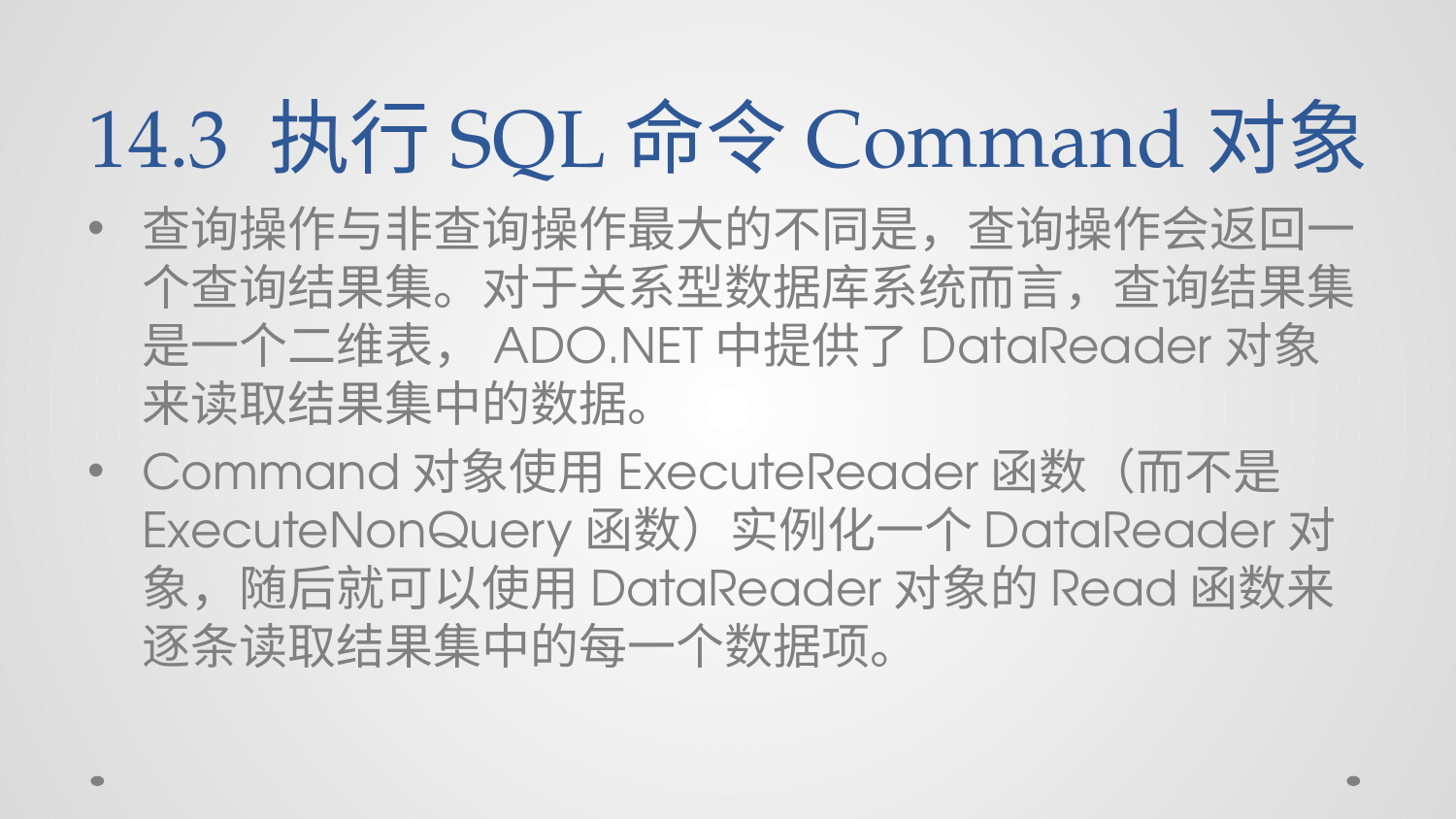

# 14.3 执行SQL命令Command对象
查询操作与非查询操作最大的不同是，查询操作会返回一个查询结果集。对于关系型数据库系统而言，查询结果集是一个二维表，ADO.NET中提供了DataReader对象来读取结果集中的数据。
Command对象使用ExecuteReader函数（而不是ExecuteNonQuery函数）实例化一个DataReader对象，随后就可以使用DataReader对象的Read函数来逐条读取结果集中的每一个数据项。